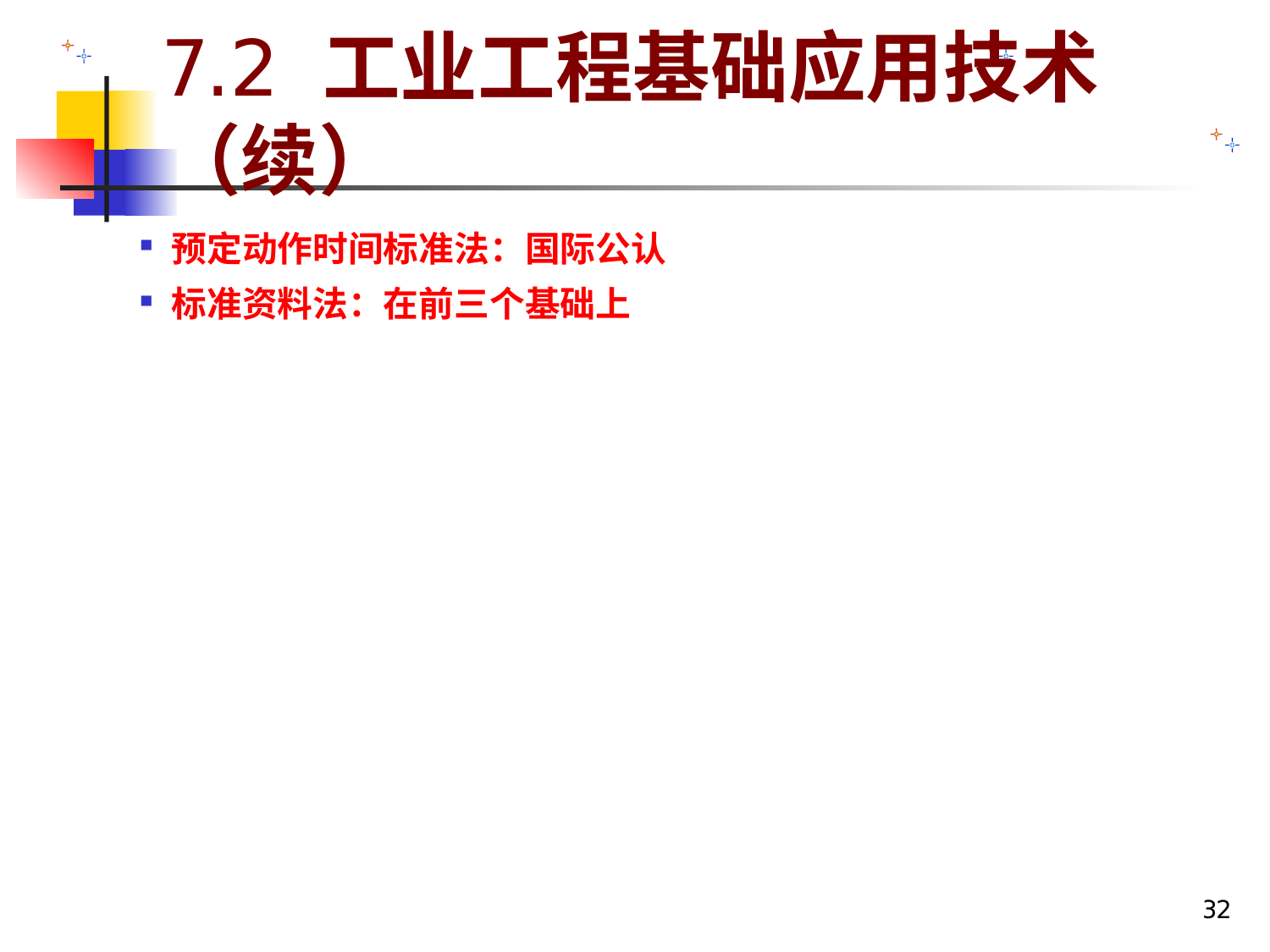

# 7.2 工业工程基础应用技术 （续）
预定动作时间标准法：国际公认
标准资料法：在前三个基础上

32